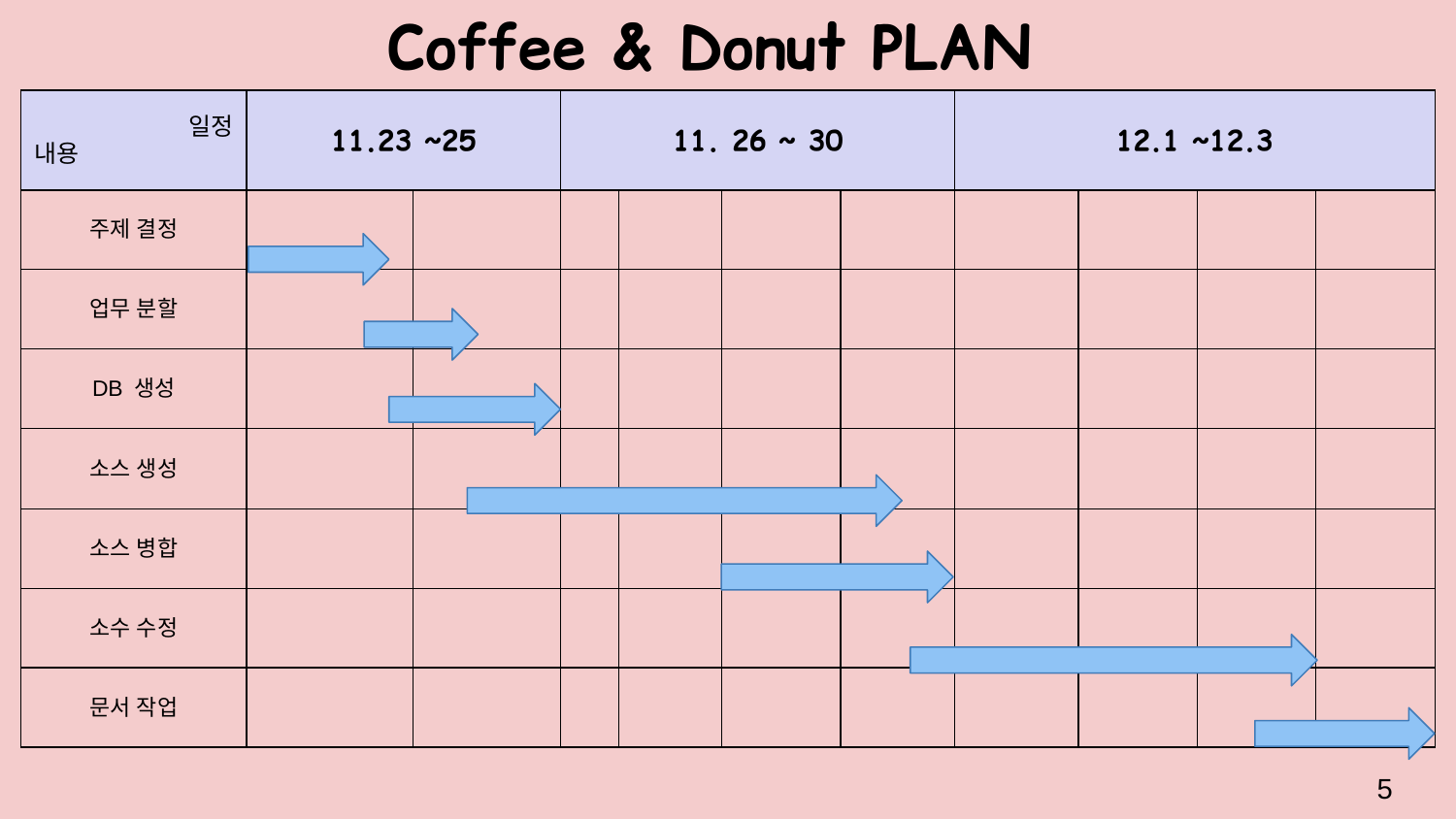

Coffee & Donut PLAN
| 일정 내용 | 11.23 ~25 |  | 11. 26 ~ 30 |  |  |  | 12.1 ~12.3 |  |  |  |
| --- | --- | --- | --- | --- | --- | --- | --- | --- | --- | --- |
| 주제 결정 |  |  |  |  |  |  |  |  |  |  |
| 업무 분할 |  |  |  |  |  |  |  |  |  |  |
| DB 생성 |  |  |  |  |  |  |  |  |  |  |
| 소스 생성 |  |  |  |  |  |  |  |  |  |  |
| 소스 병합 |  |  |  |  |  |  |  |  |  |  |
| 소수 수정 |  |  |  |  |  |  |  |  |  |  |
| 문서 작업 |  |  |  |  |  |  |  |  |  |  |

5